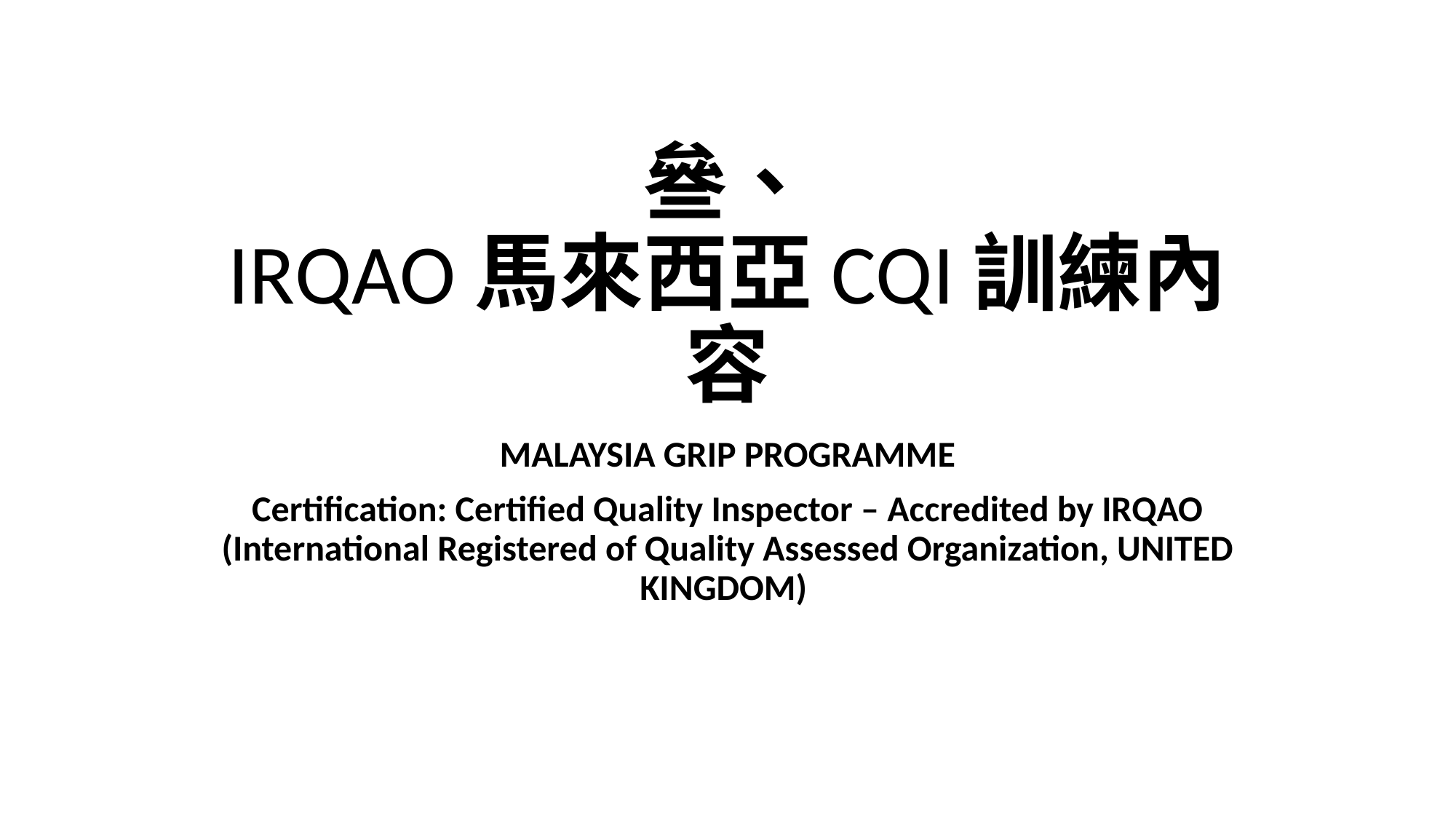

# 叄、 IRQAO馬來西亞CQI訓練內容
MALAYSIA GRIP PROGRAMME
Certification: Certified Quality Inspector – Accredited by IRQAO (International Registered of Quality Assessed Organization, UNITED KINGDOM)